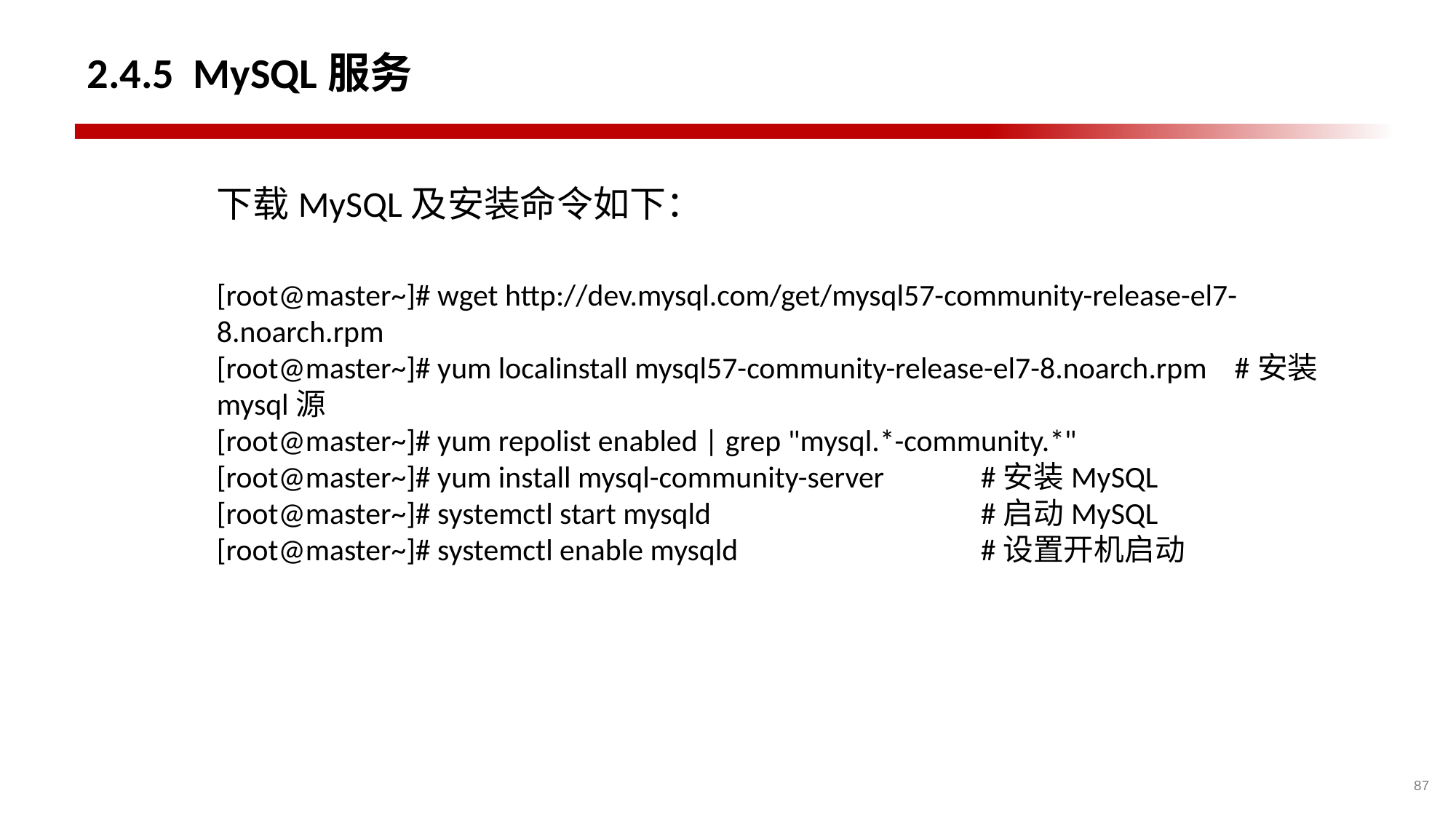

2.4.5  MySQL服务

下载MySQL及安装命令如下：

[root@master~]# wget http://dev.mysql.com/get/mysql57-community-release-el7-8.noarch.rpm
[root@master~]# yum localinstall mysql57-community-release-el7-8.noarch.rpm    #安装mysql源
[root@master~]# yum repolist enabled | grep "mysql.*-community.*"
[root@master~]# yum install mysql-community-server       	#安装MySQL
[root@master~]# systemctl start mysqld            		#启动MySQL
[root@master~]# systemctl enable mysqld           		#设置开机启动

87